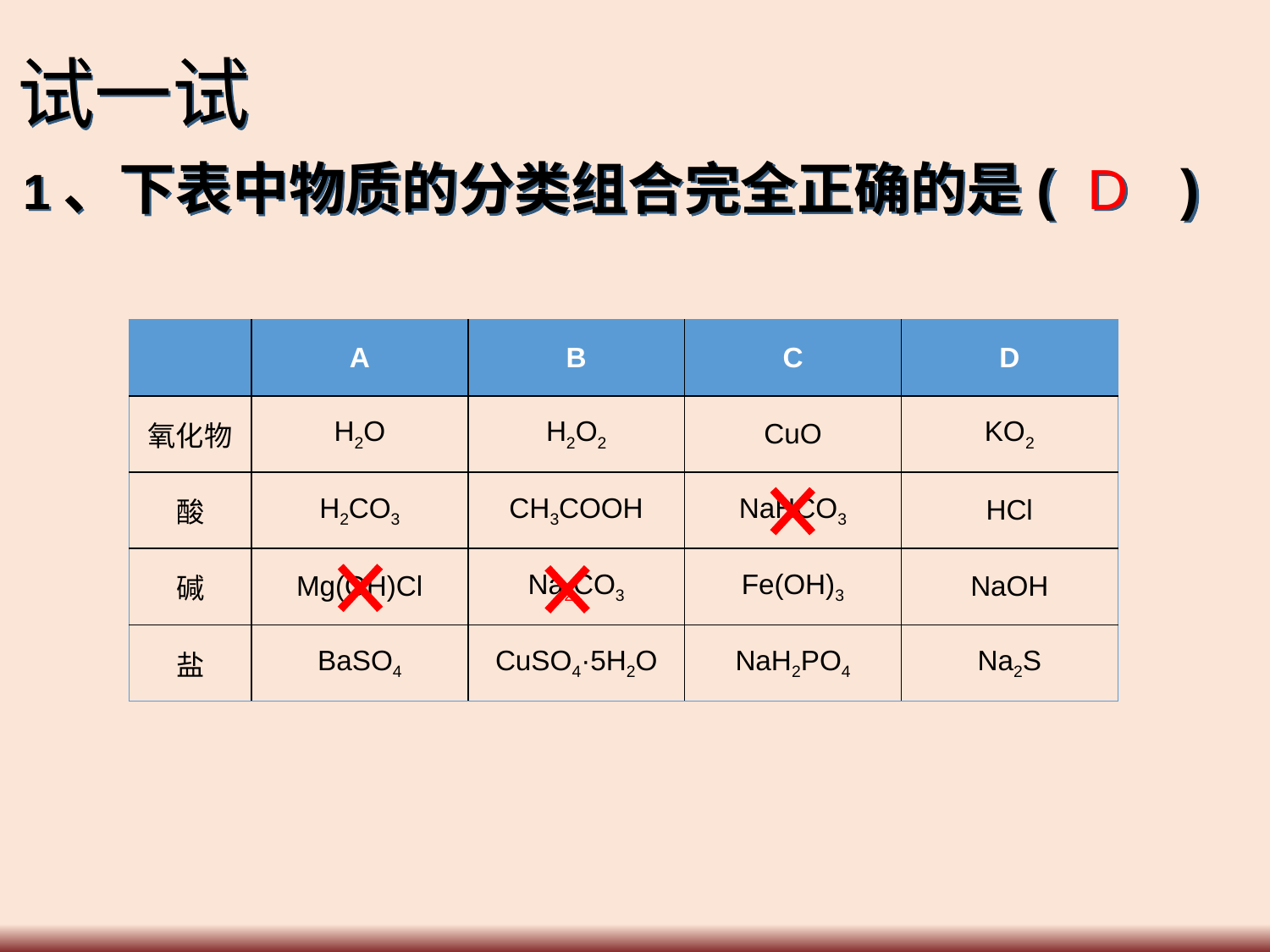

试一试
1、下表中物质的分类组合完全正确的是(        )
 D
|  | A | B | C | D |
| --- | --- | --- | --- | --- |
| 氧化物 | H2O | H2O2 | CuO | KO2 |
| 酸 | H2CO3 | CH3COOH | NaHCO3 | HCl |
| 碱 | Mg(OH)Cl | Na2CO3 | Fe(OH)3 | NaOH |
| 盐 | BaSO4 | CuSO4·5H2O | NaH2PO4 | Na2S |